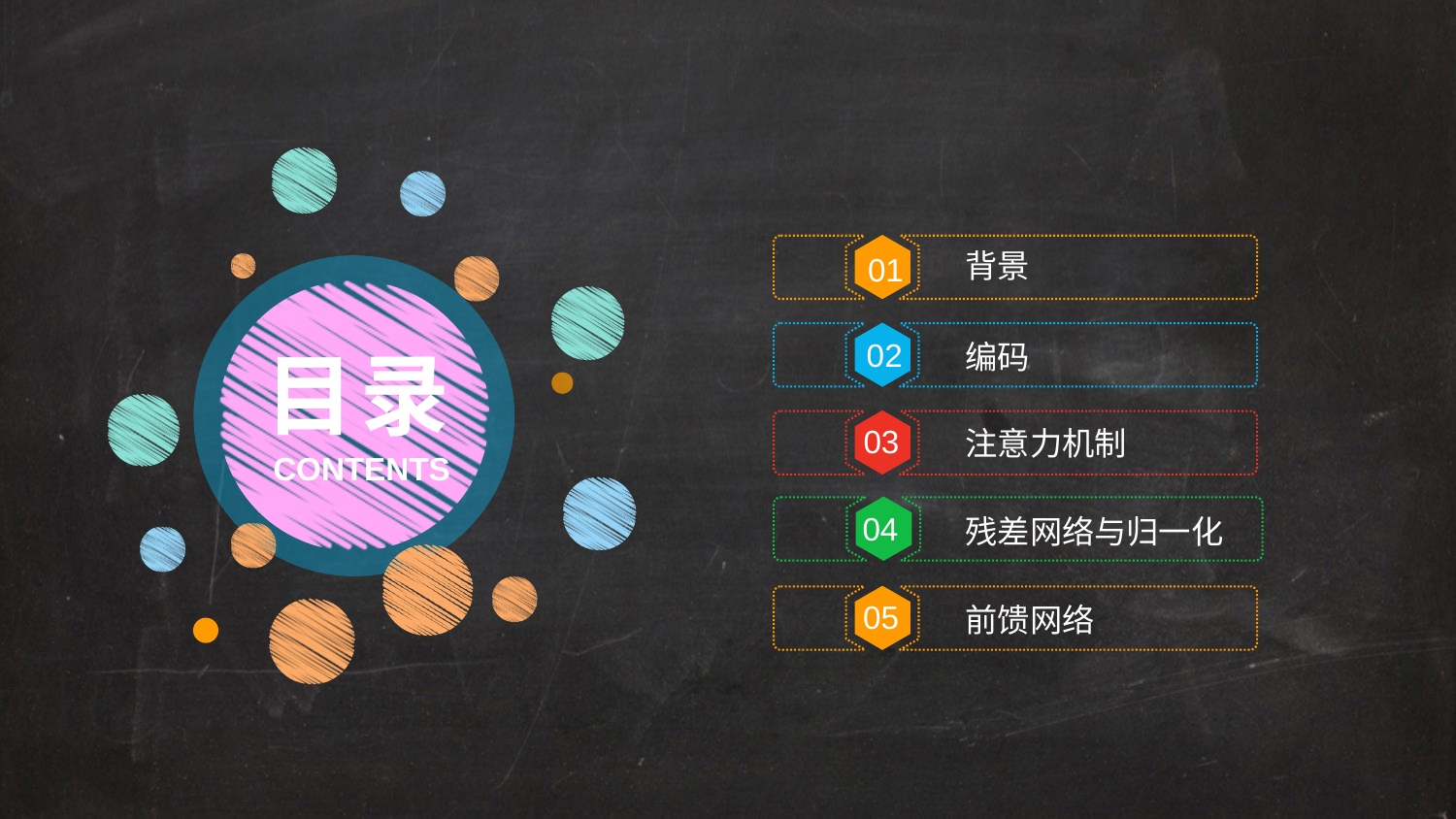

行业PPT模板http://www.1ppt.com/hangye/

背景
01

编码
02
目录

注意力机制
03
CONTENTS

04
残差网络与归一化

05
前馈网络